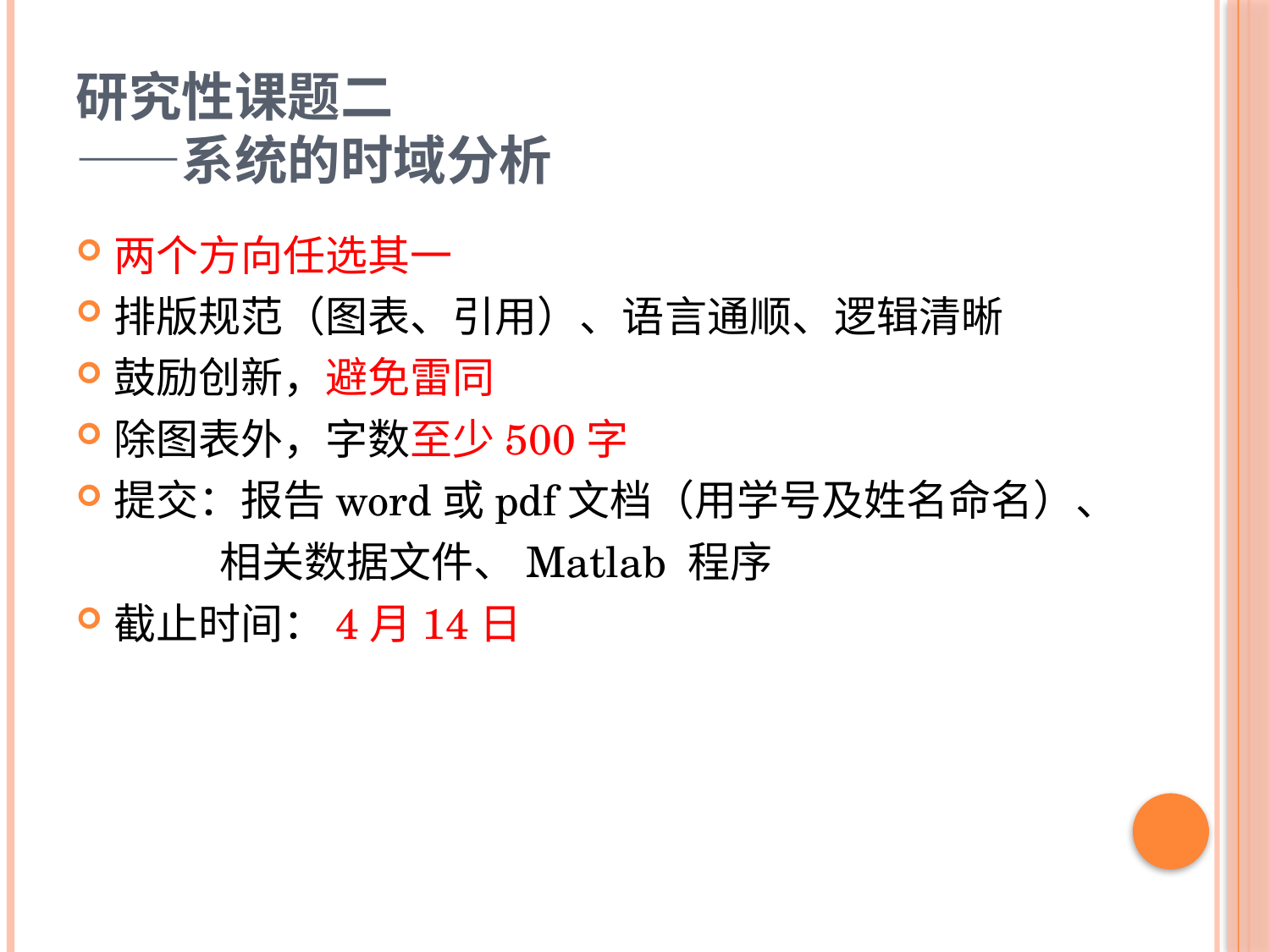

# 研究性课题二 ——系统的时域分析
两个方向任选其一
排版规范（图表、引用）、语言通顺、逻辑清晰
鼓励创新，避免雷同
除图表外，字数至少500字
提交：报告word或pdf文档（用学号及姓名命名）、
              相关数据文件、Matlab 程序
截止时间：4月14日